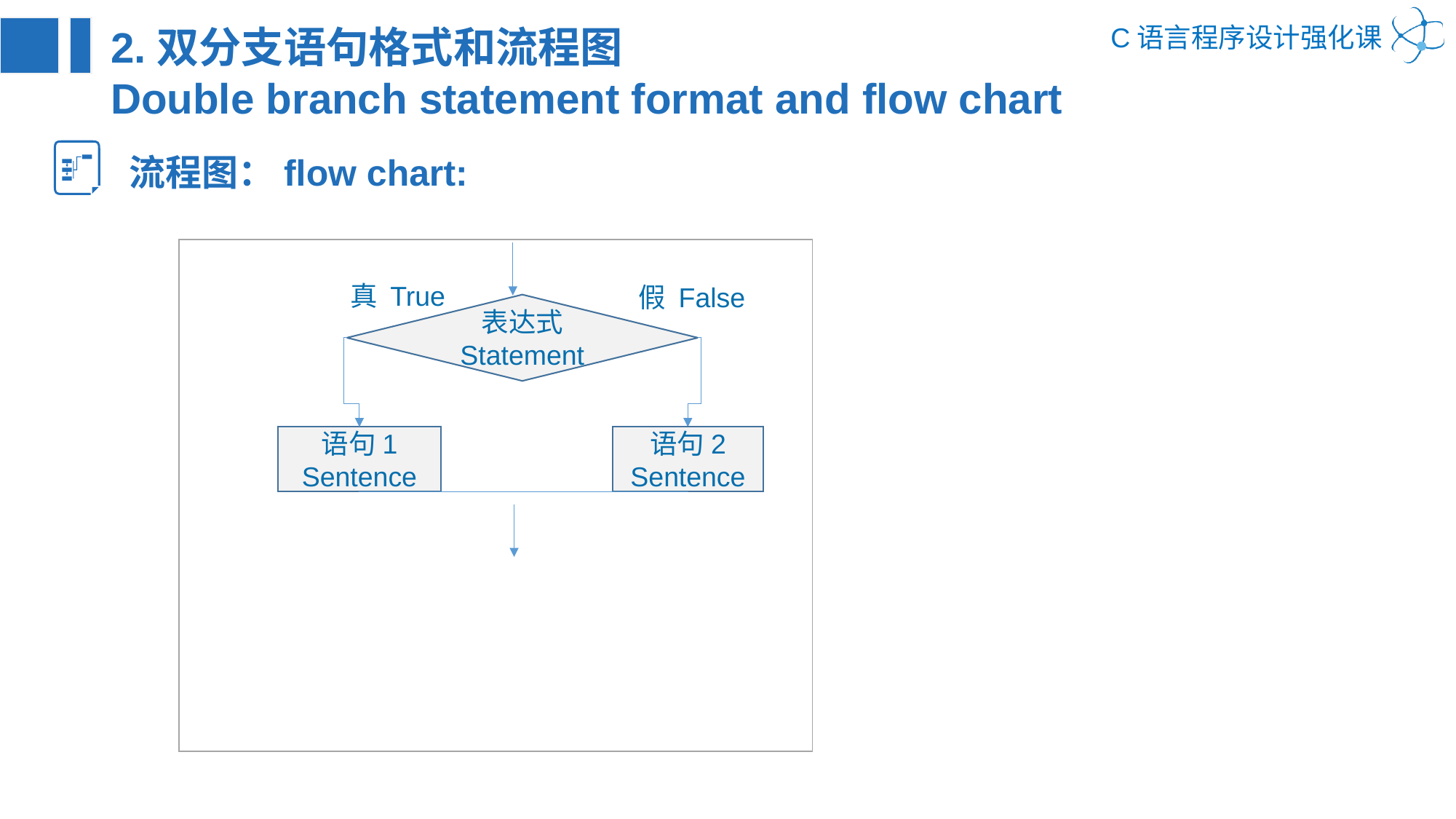

2.双分支语句格式和流程图
Double branch statement format and flow chart

流程图：flow chart:

真 True
假 False
表达式
Statement
语句1
Sentence
语句2
Sentence